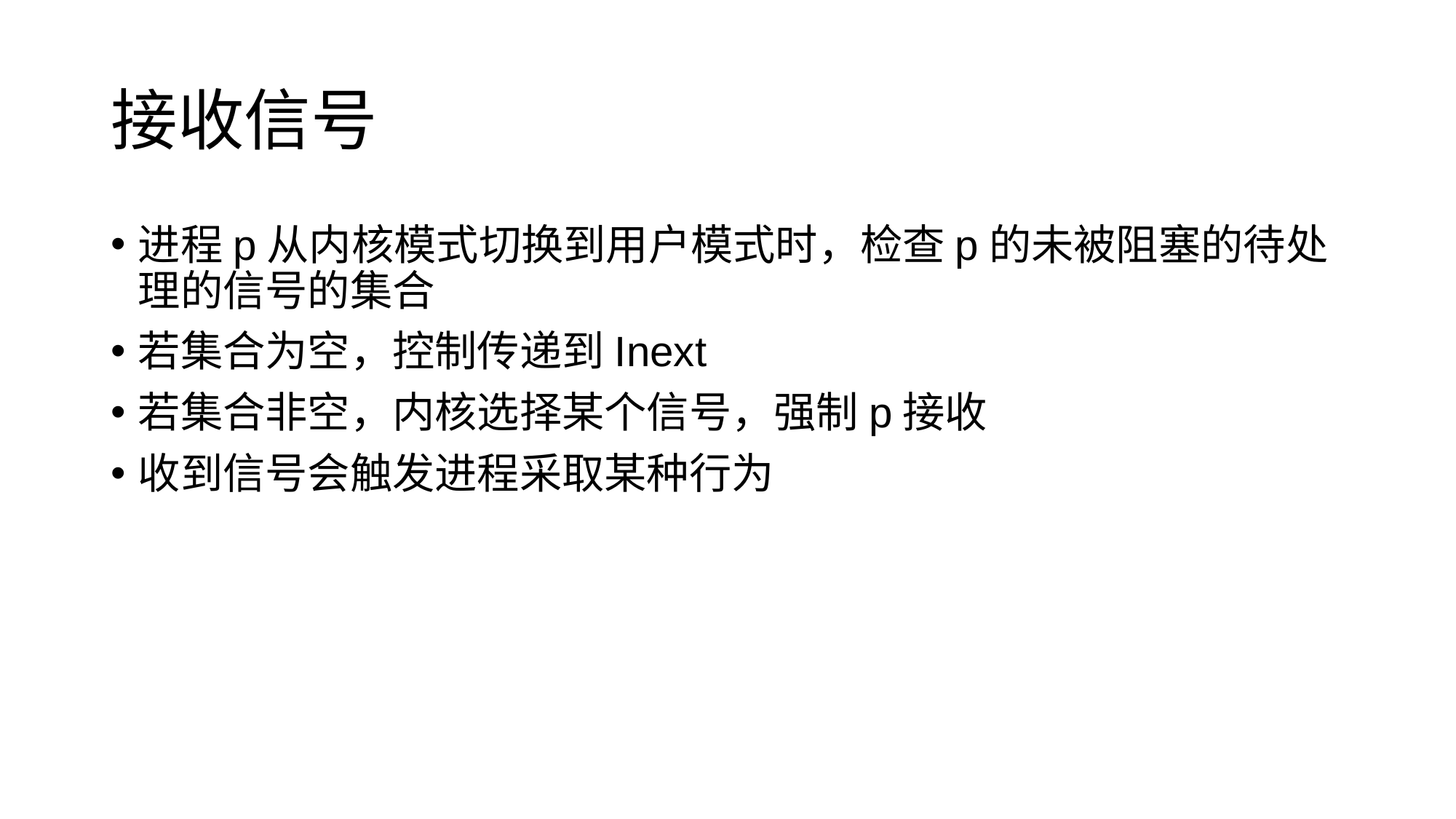

# 接收信号
进程p从内核模式切换到用户模式时，检查p的未被阻塞的待处理的信号的集合
若集合为空，控制传递到Inext
若集合非空，内核选择某个信号，强制p接收
收到信号会触发进程采取某种行为